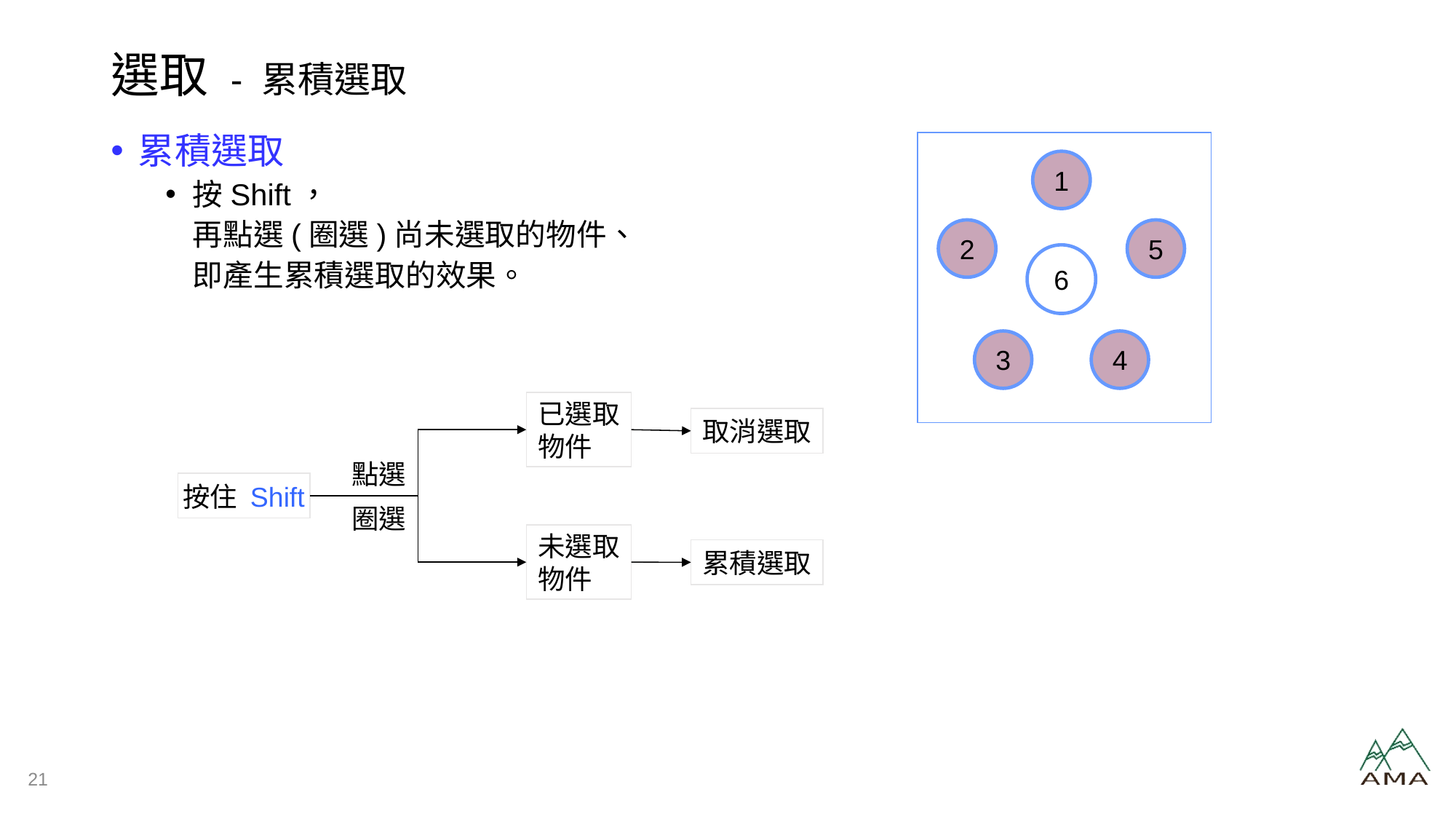

# 選取 - 累積選取
累積選取
按Shift，
	再點選(圈選)尚未選取的物件、
	即產生累積選取的效果。

1
2
5
6
3
4
已選取
物件
取消選取
點選
按住 Shift
圈選
未選取
物件
累積選取
21